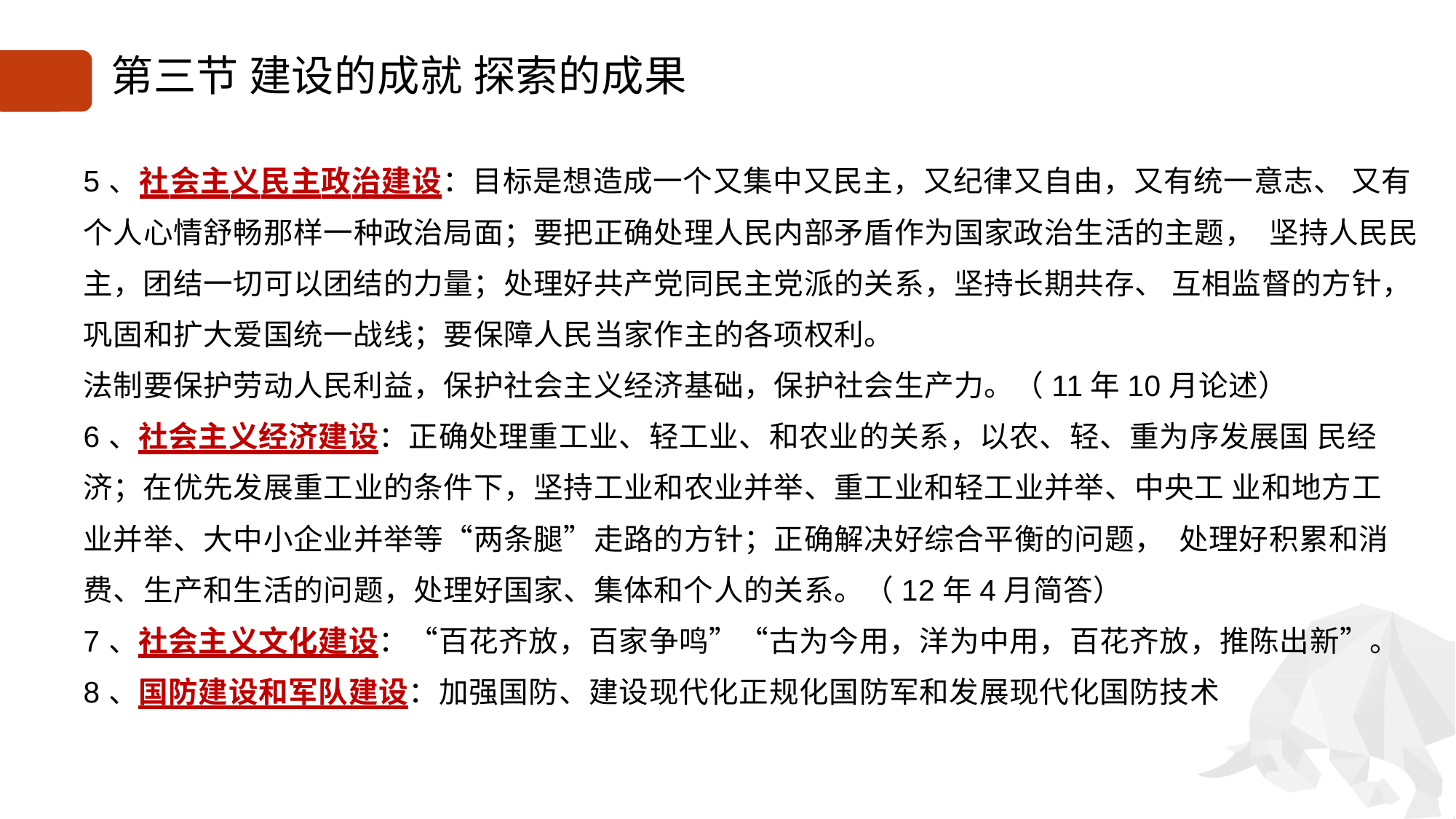

# 第三节 建设的成就 探索的成果
5、社会主义民主政治建设：目标是想造成一个又集中又民主，又纪律又自由，又有统一意志、 又有个人心情舒畅那样一种政治局面；要把正确处理人民内部矛盾作为国家政治生活的主题，  坚持人民民主，团结一切可以团结的力量；处理好共产党同民主党派的关系，坚持长期共存、 互相监督的方针，巩固和扩大爱国统一战线；要保障人民当家作主的各项权利。
法制要保护劳动人民利益，保护社会主义经济基础，保护社会生产力。（11年10月论述）
6、社会主义经济建设：正确处理重工业、轻工业、和农业的关系，以农、轻、重为序发展国 民经济；在优先发展重工业的条件下，坚持工业和农业并举、重工业和轻工业并举、中央工 业和地方工业并举、大中小企业并举等“两条腿”走路的方针；正确解决好综合平衡的问题，  处理好积累和消费、生产和生活的问题，处理好国家、集体和个人的关系。（12年4月简答）
7、社会主义文化建设：“百花齐放，百家争鸣”“古为今用，洋为中用，百花齐放，推陈出新”。
8、国防建设和军队建设：加强国防、建设现代化正规化国防军和发展现代化国防技术